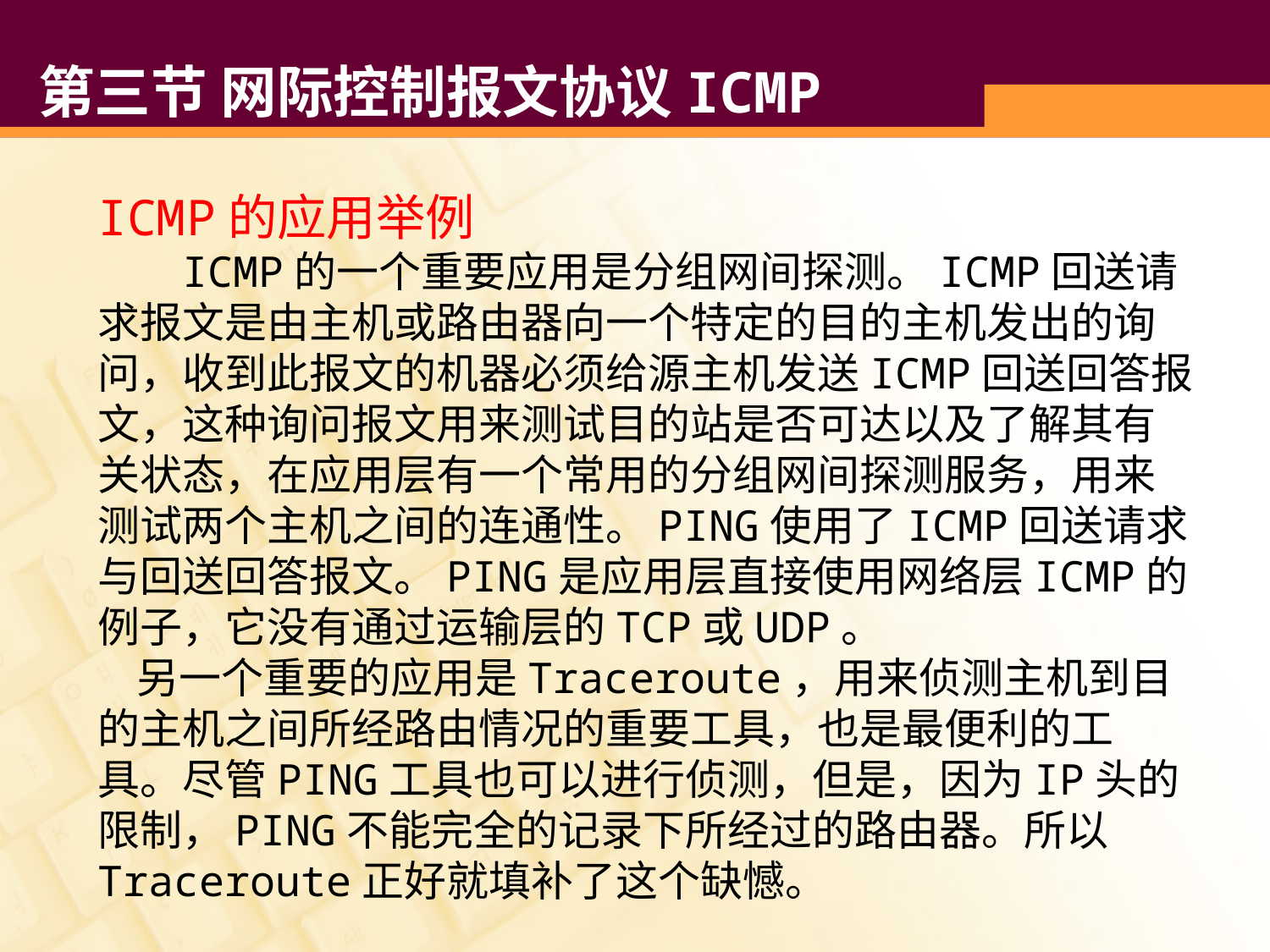

# 第三节 网际控制报文协议ICMP
ICMP的应用举例
    ICMP的一个重要应用是分组网间探测。ICMP回送请求报文是由主机或路由器向一个特定的目的主机发出的询问，收到此报文的机器必须给源主机发送ICMP回送回答报文，这种询问报文用来测试目的站是否可达以及了解其有关状态，在应用层有一个常用的分组网间探测服务，用来测试两个主机之间的连通性。PING使用了ICMP回送请求与回送回答报文。PING是应用层直接使用网络层ICMP的例子，它没有通过运输层的TCP或UDP。
   另一个重要的应用是Traceroute，用来侦测主机到目的主机之间所经路由情况的重要工具，也是最便利的工具。尽管PING工具也可以进行侦测，但是，因为IP头的限制，PING不能完全的记录下所经过的路由器。所以Traceroute正好就填补了这个缺憾。